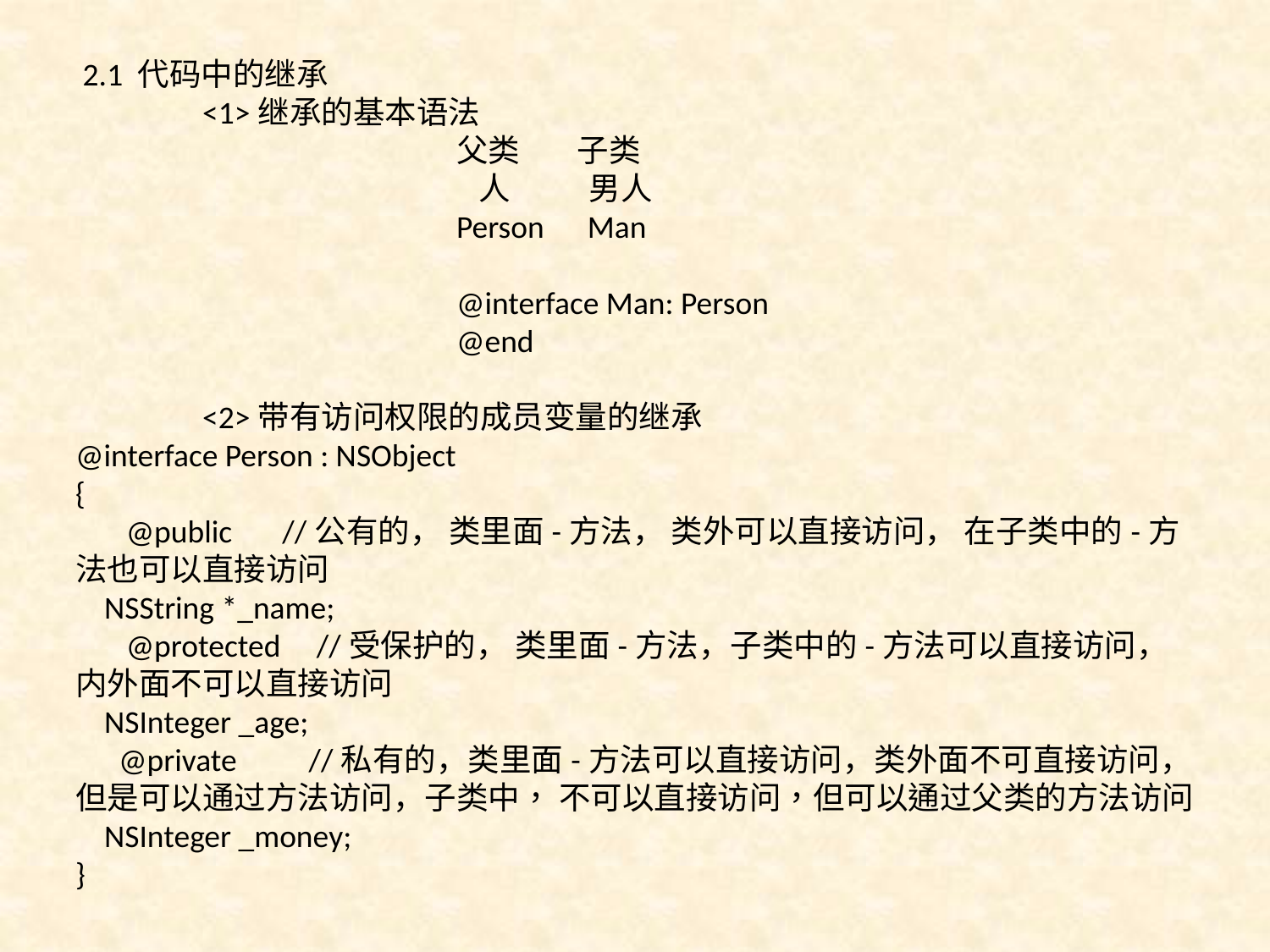

2.1 代码中的继承
	<1>继承的基本语法
			父类        子类
			  人           男人
			Person      Man

			@interface Man: Person
			@end

      	<2>带有访问权限的成员变量的继承
@interface Person : NSObject
{
       @public       //公有的， 类里面-方法， 类外可以直接访问， 在子类中的-方法也可以直接访问
    NSString *_name;
       @protected     //受保护的， 类里面-方法，子类中的-方法可以直接访问，内外面不可以直接访问
    NSInteger _age;
      @private          //私有的，类里面-方法可以直接访问，类外面不可直接访问，但是可以通过方法访问，子类中， 不可以直接访问，但可以通过父类的方法访问
    NSInteger _money;
}